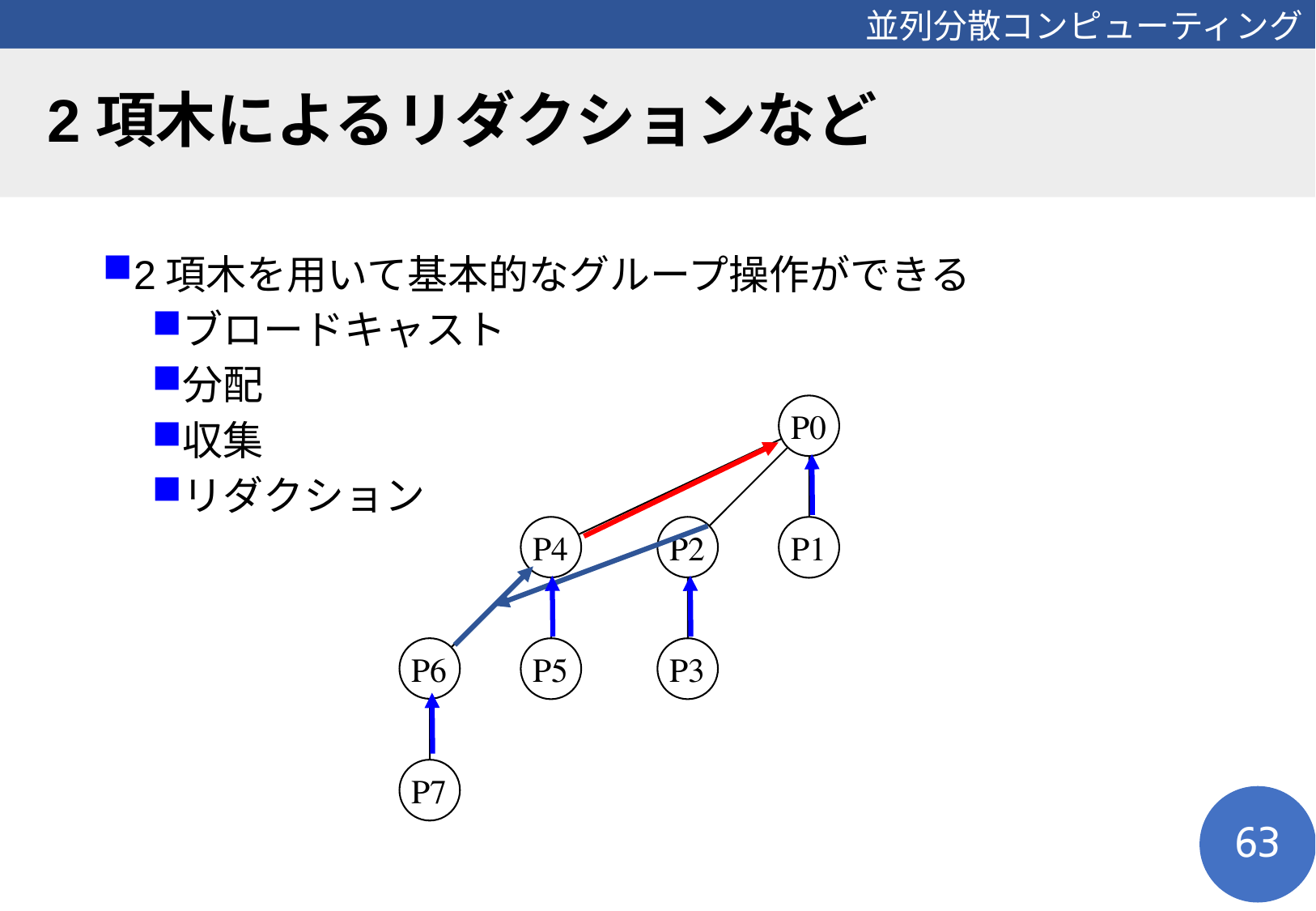

# 2項木によるリダクションなど
2項木を用いて基本的なグループ操作ができる
ブロードキャスト
分配
収集
リダクション
P0

P4
P2
P1

P6
P5
P3

P7
63